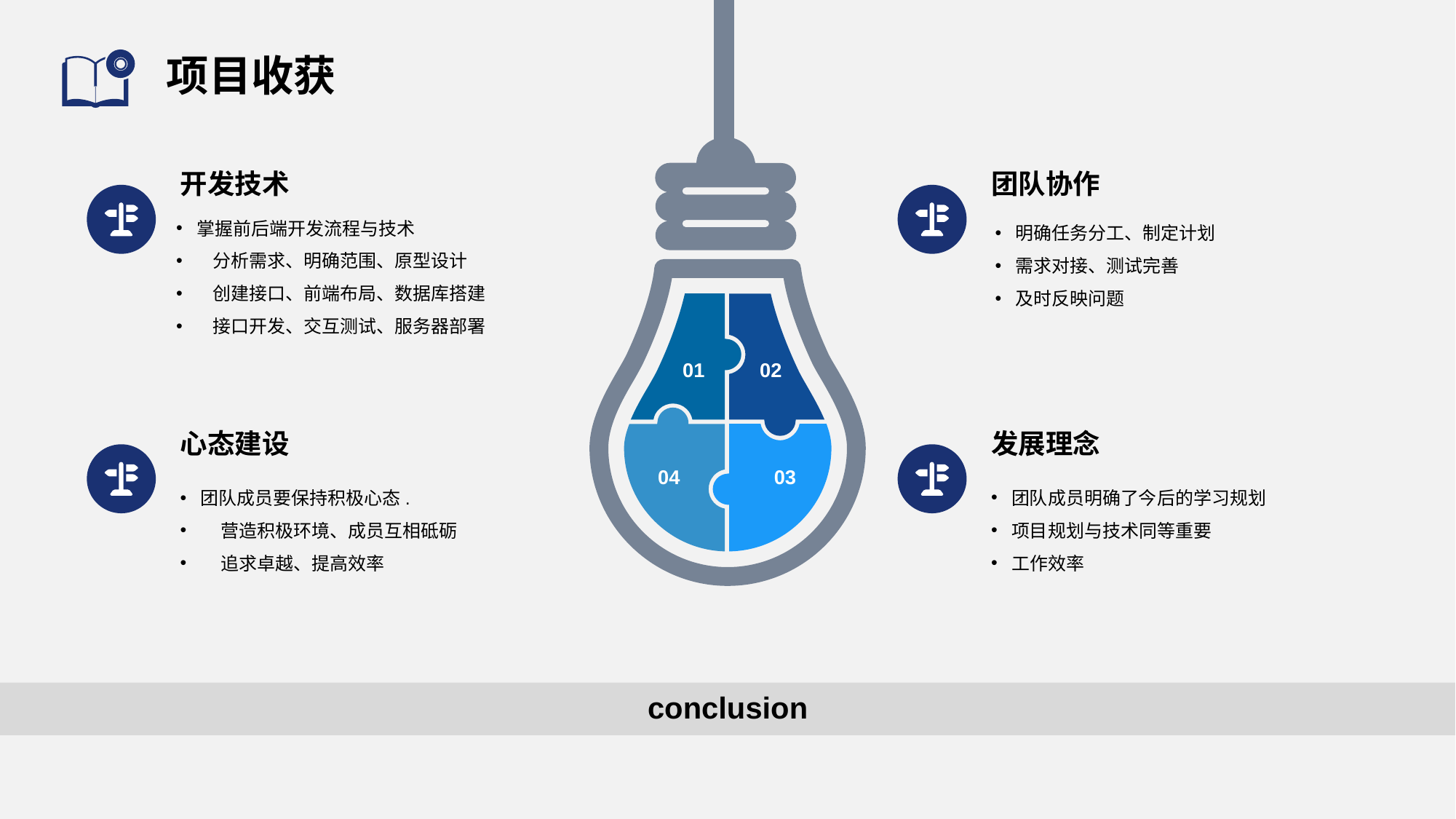

# 项目收获

开发技术
团队协作

掌握前后端开发流程与技术
   分析需求、明确范围、原型设计
   创建接口、前端布局、数据库搭建
   接口开发、交互测试、服务器部署

明确任务分工、制定计划
需求对接、测试完善
及时反映问题

01
02

心态建设
发展理念

04
03

团队成员要保持积极心态.
    营造积极环境、成员互相砥砺
    追求卓越、提高效率

团队成员明确了今后的学习规划
项目规划与技术同等重要
工作效率
conclusion